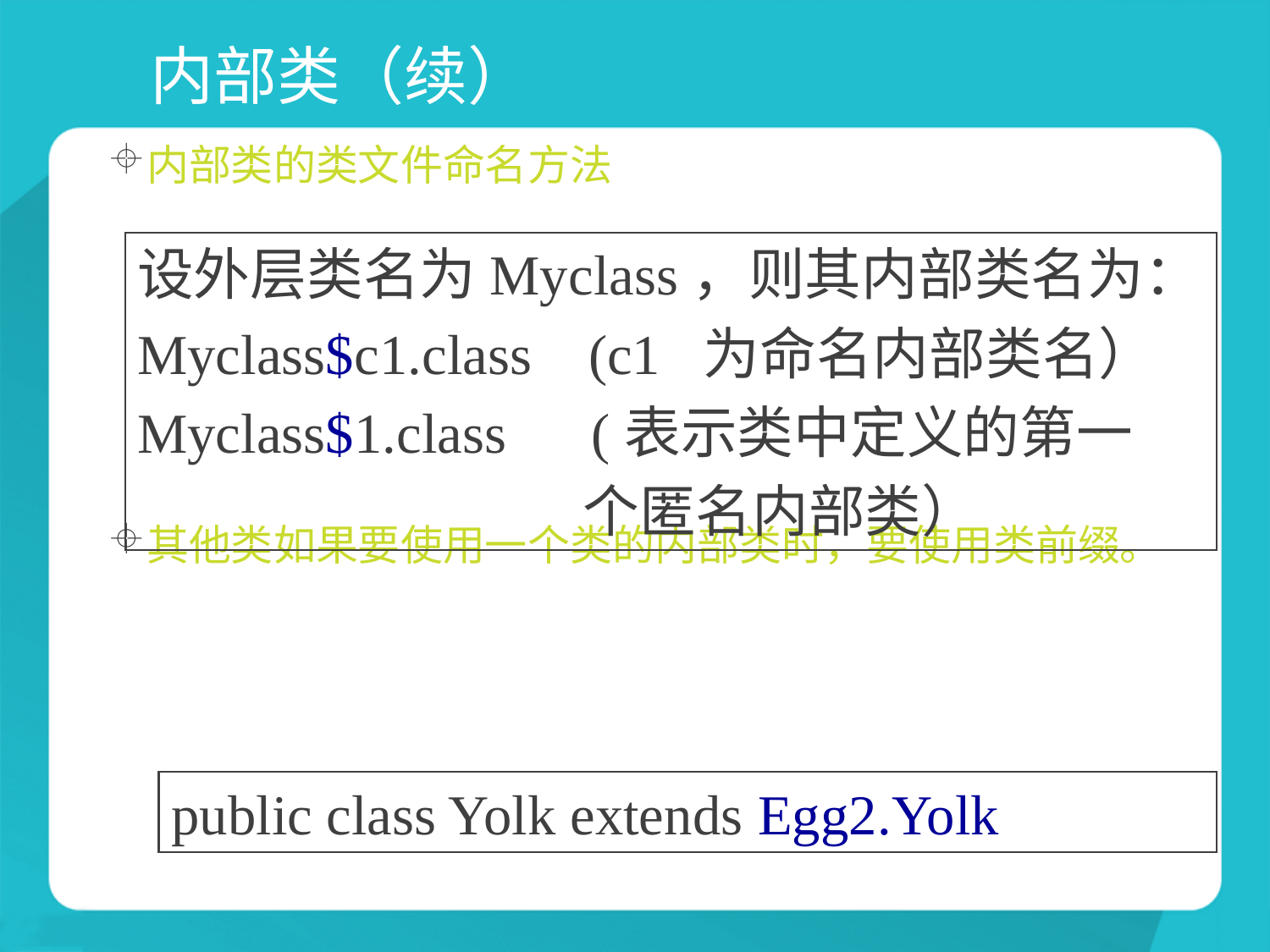

# 内部类（续）
内部类的类文件命名方法

其他类如果要使用一个类的内部类时，要使用类前缀。

设外层类名为Myclass，则其内部类名为：
Myclass$c1.class    (c1  为命名内部类名）
Myclass$1.class      (表示类中定义的第一
                                  个匿名内部类）
public class Yolk extends Egg2.Yolk